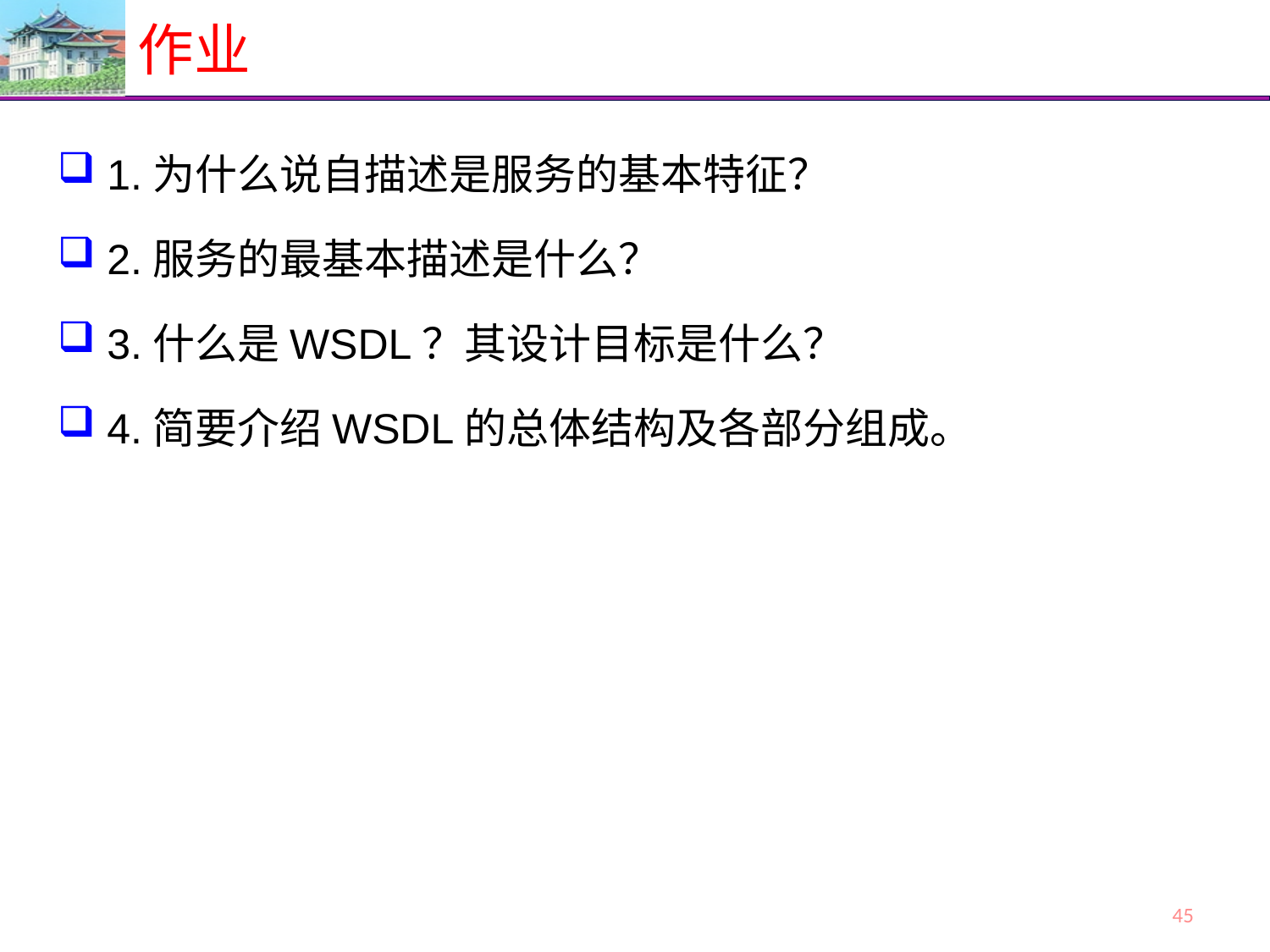

# 作业
1.为什么说自描述是服务的基本特征？
2.服务的最基本描述是什么？
3.什么是WSDL？其设计目标是什么？
4.简要介绍WSDL的总体结构及各部分组成。
45